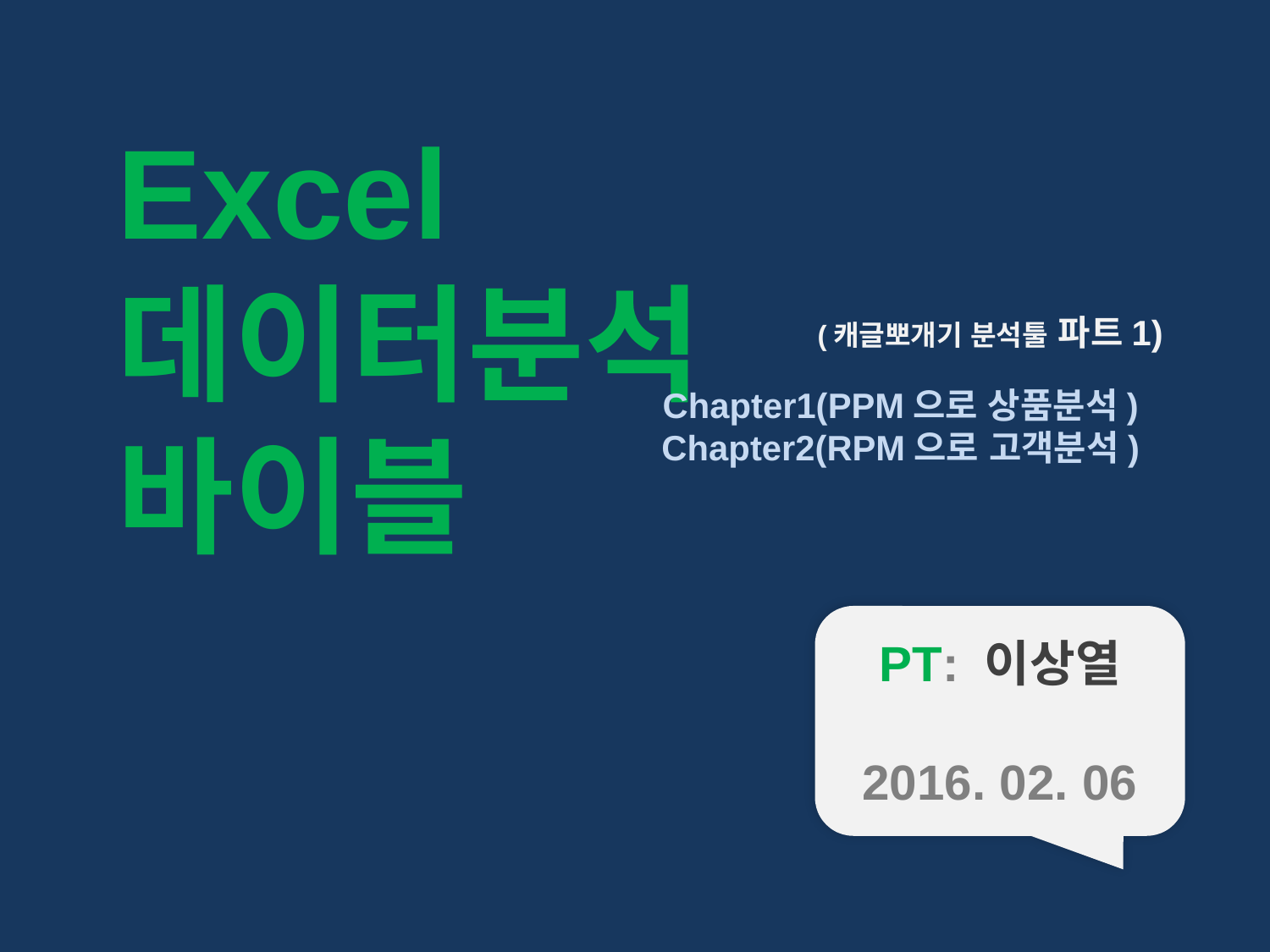

Excel
데이터분석
바이블
(캐글뽀개기 분석툴 파트1)
Chapter1(PPM으로 상품분석) Chapter2(RPM으로 고객분석)
PT: 이상열

2016. 02. 06